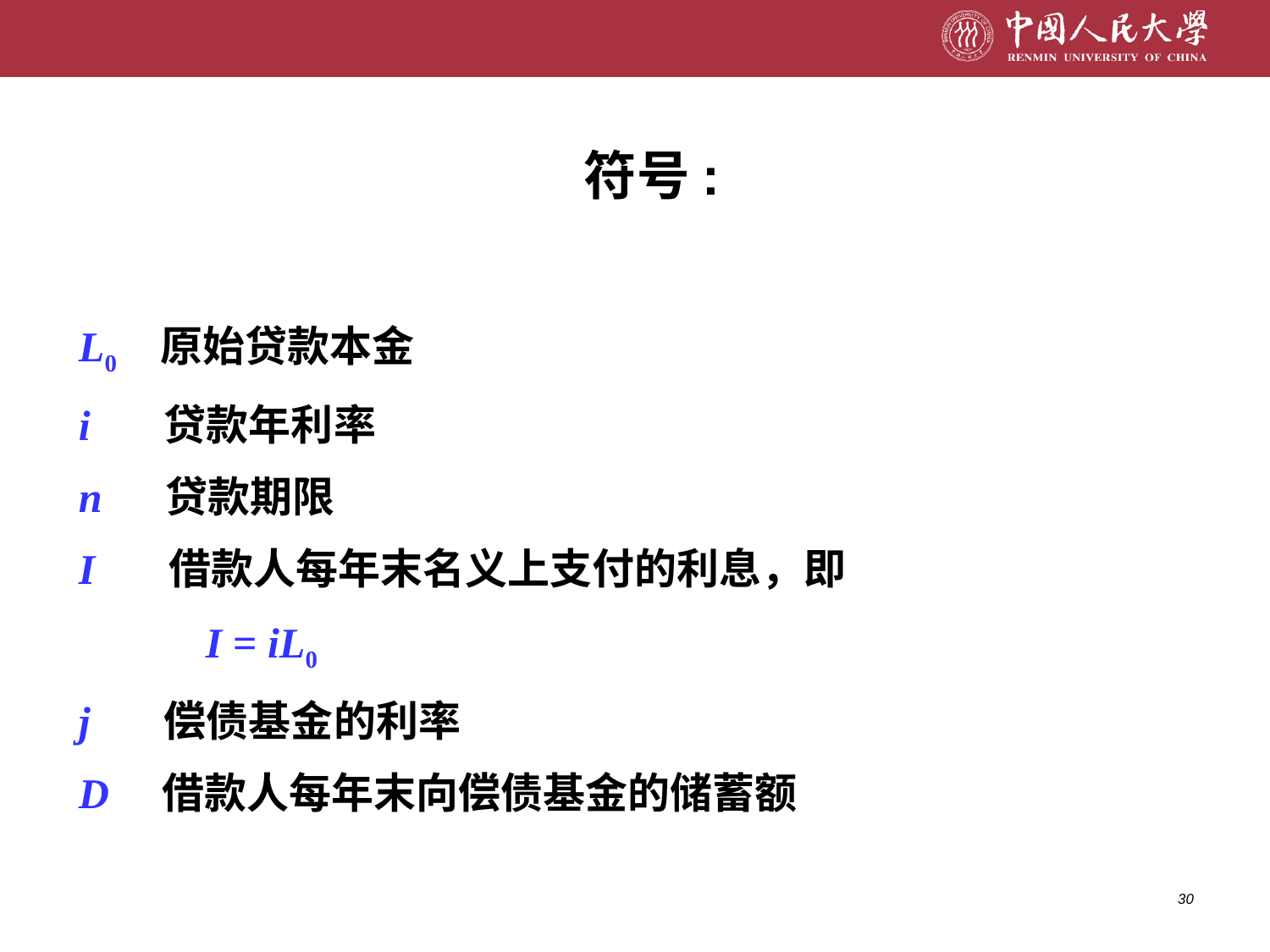

# 符号:
L0    原始贷款本金
i      贷款年利率
n     贷款期限
I      借款人每年末名义上支付的利息，即
            I = iL0
j      偿债基金的利率
D    借款人每年末向偿债基金的储蓄额
30